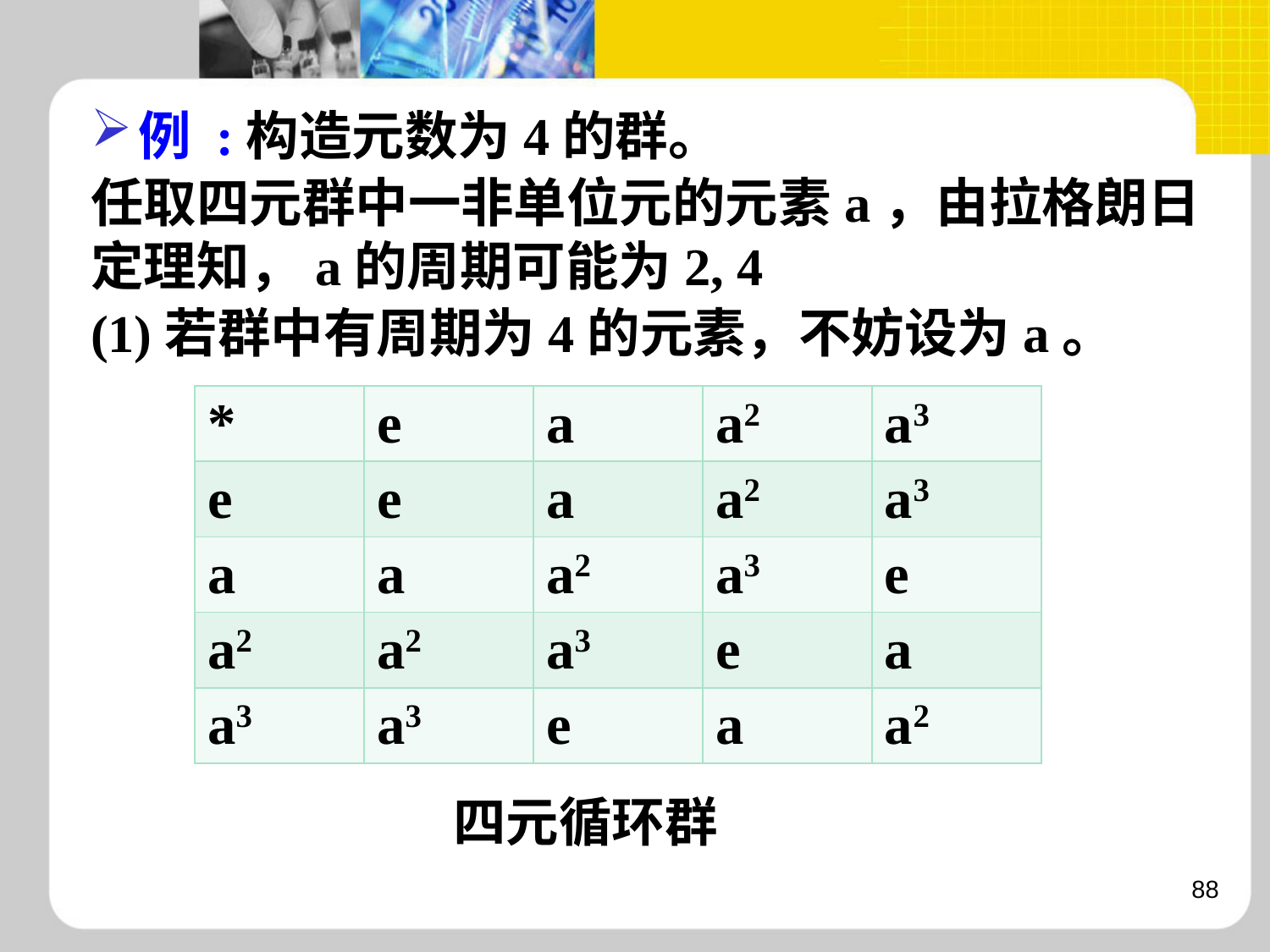

例 :构造元数为4的群。
任取四元群中一非单位元的元素a，由拉格朗日定理知，a的周期可能为2, 4
(1)若群中有周期为4的元素，不妨设为a。

                             四元循环群

| \* | e | a | a2 | a3 |
| --- | --- | --- | --- | --- |
| e | e | a | a2 | a3 |
| a | a | a2 | a3 | e |
| a2 | a2 | a3 | e | a |
| a3 | a3 | e | a | a2 |
88